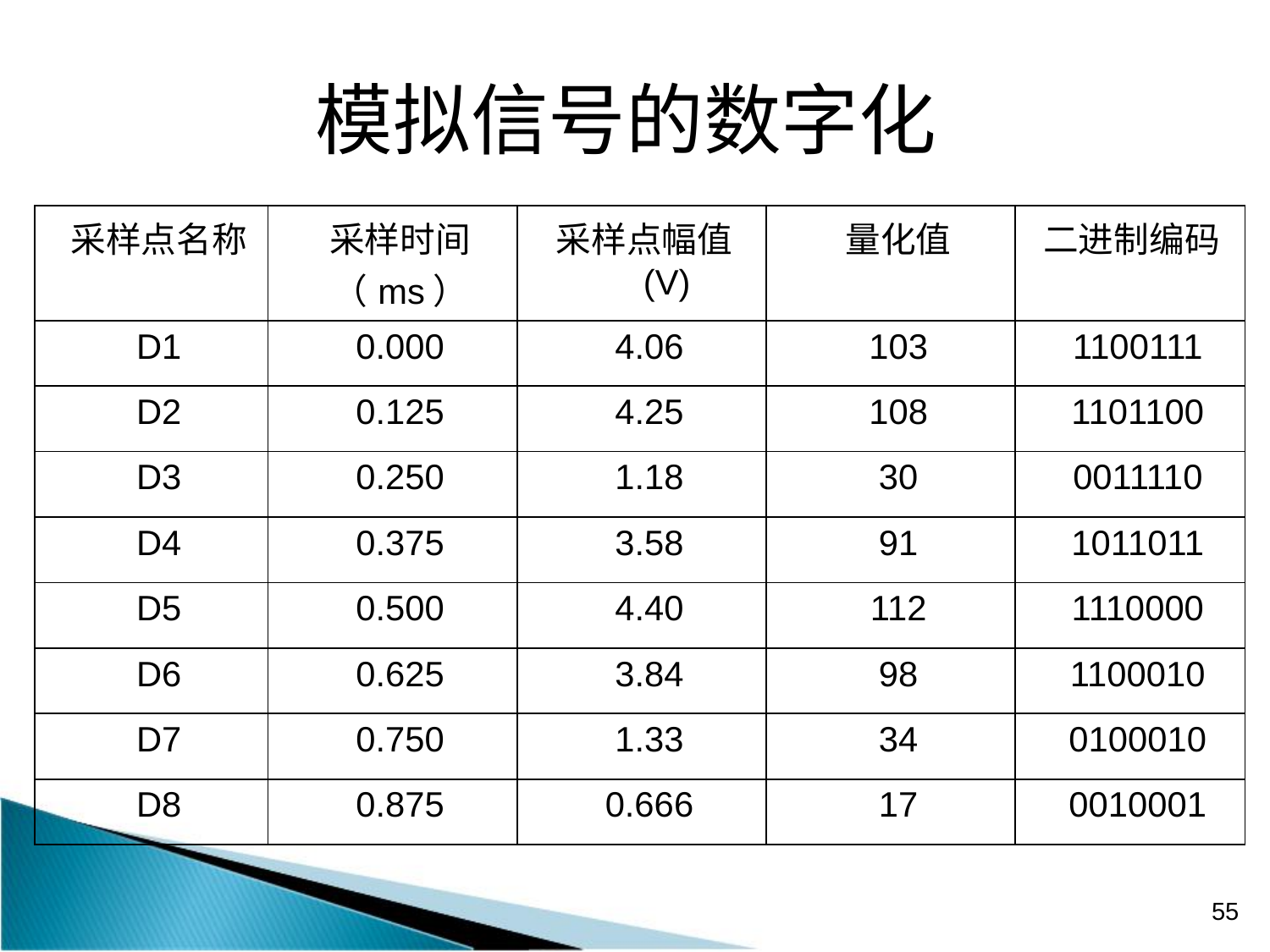

# 模拟信号的数字化
| 采样点名称 | 采样时间 （ms） | 采样点幅值(V) | 量化值 | 二进制编码 |
| --- | --- | --- | --- | --- |
| D1 | 0.000 | 4.06 | 103 | 1100111 |
| D2 | 0.125 | 4.25 | 108 | 1101100 |
| D3 | 0.250 | 1.18 | 30 | 0011110 |
| D4 | 0.375 | 3.58 | 91 | 1011011 |
| D5 | 0.500 | 4.40 | 112 | 1110000 |
| D6 | 0.625 | 3.84 | 98 | 1100010 |
| D7 | 0.750 | 1.33 | 34 | 0100010 |
| D8 | 0.875 | 0.666 | 17 | 0010001 |
55